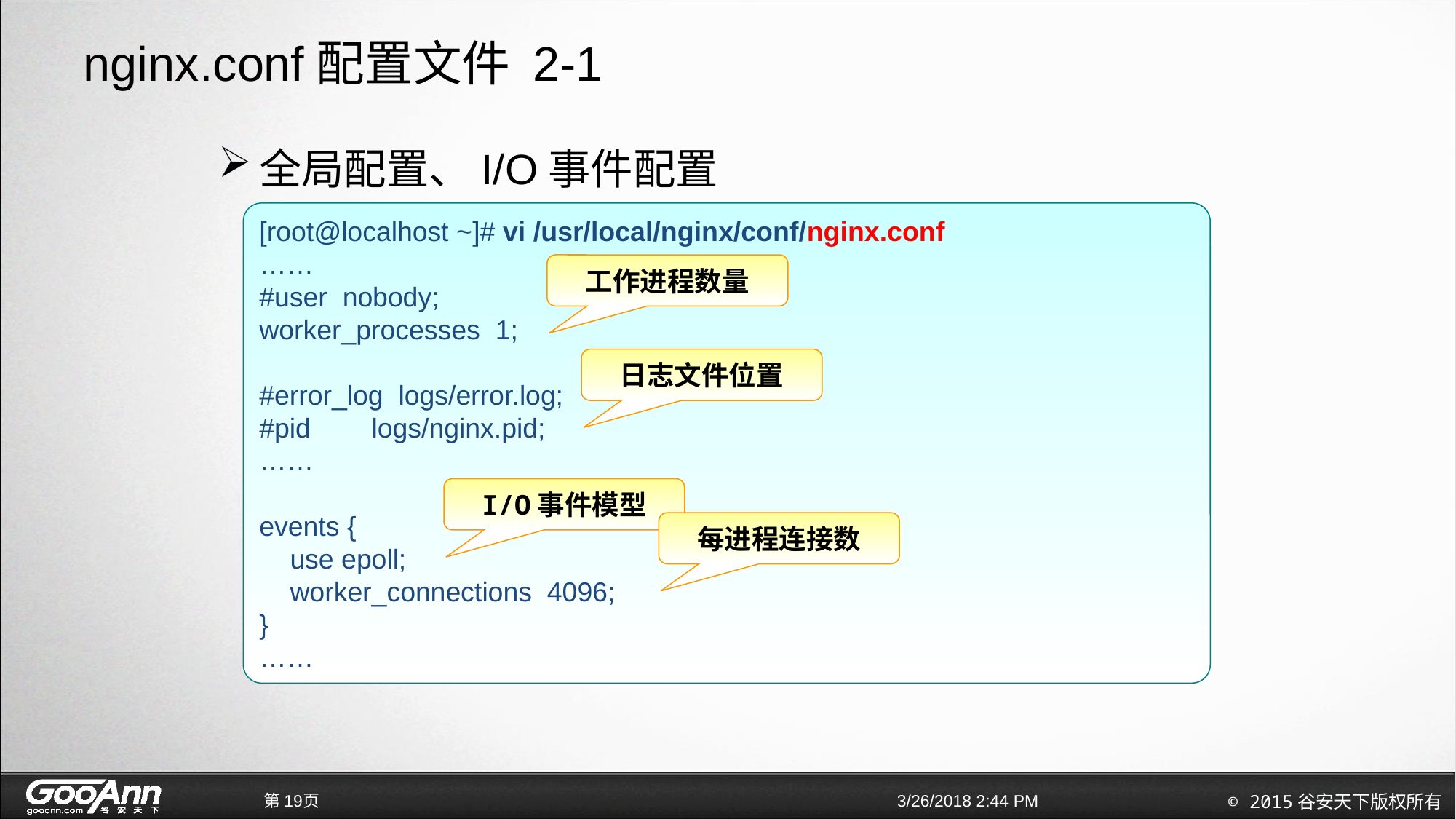

nginx.conf配置文件 2-1
全局配置、I/O事件配置

[root@localhost ~]# vi /usr/local/nginx/conf/nginx.conf
……
#user  nobody;
worker_processes  1;

#error_log  logs/error.log;
#pid        logs/nginx.pid;
……

events {
    use epoll;
    worker_connections  4096;
}
……
工作进程数量
日志文件位置
I/O事件模型
每进程连接数